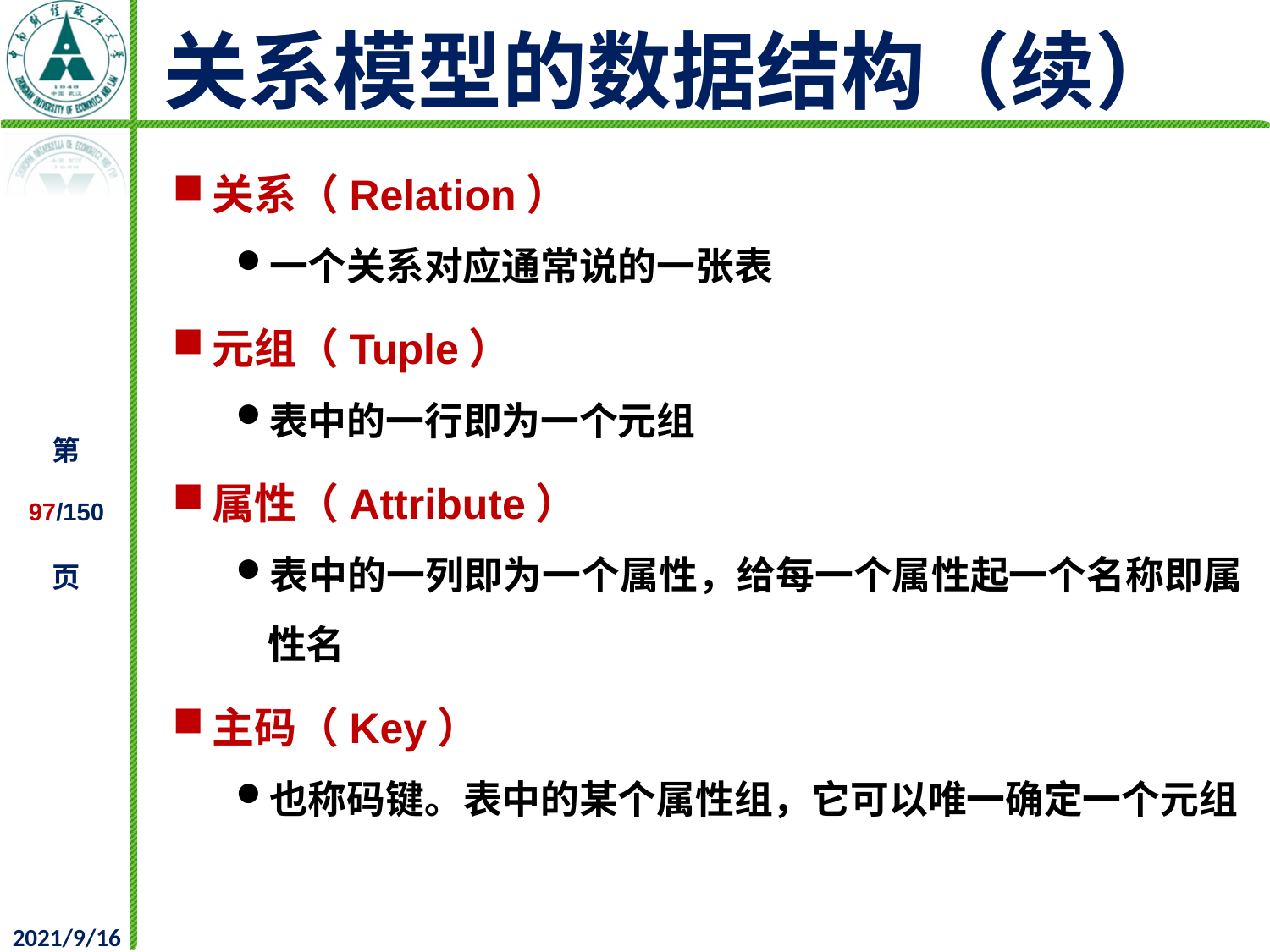

# 关系模型的数据结构（续）
关系（Relation）
一个关系对应通常说的一张表
元组（Tuple）
表中的一行即为一个元组
属性（Attribute）
表中的一列即为一个属性，给每一个属性起一个名称即属性名
主码（Key）
也称码键。表中的某个属性组，它可以唯一确定一个元组

2021/9/16